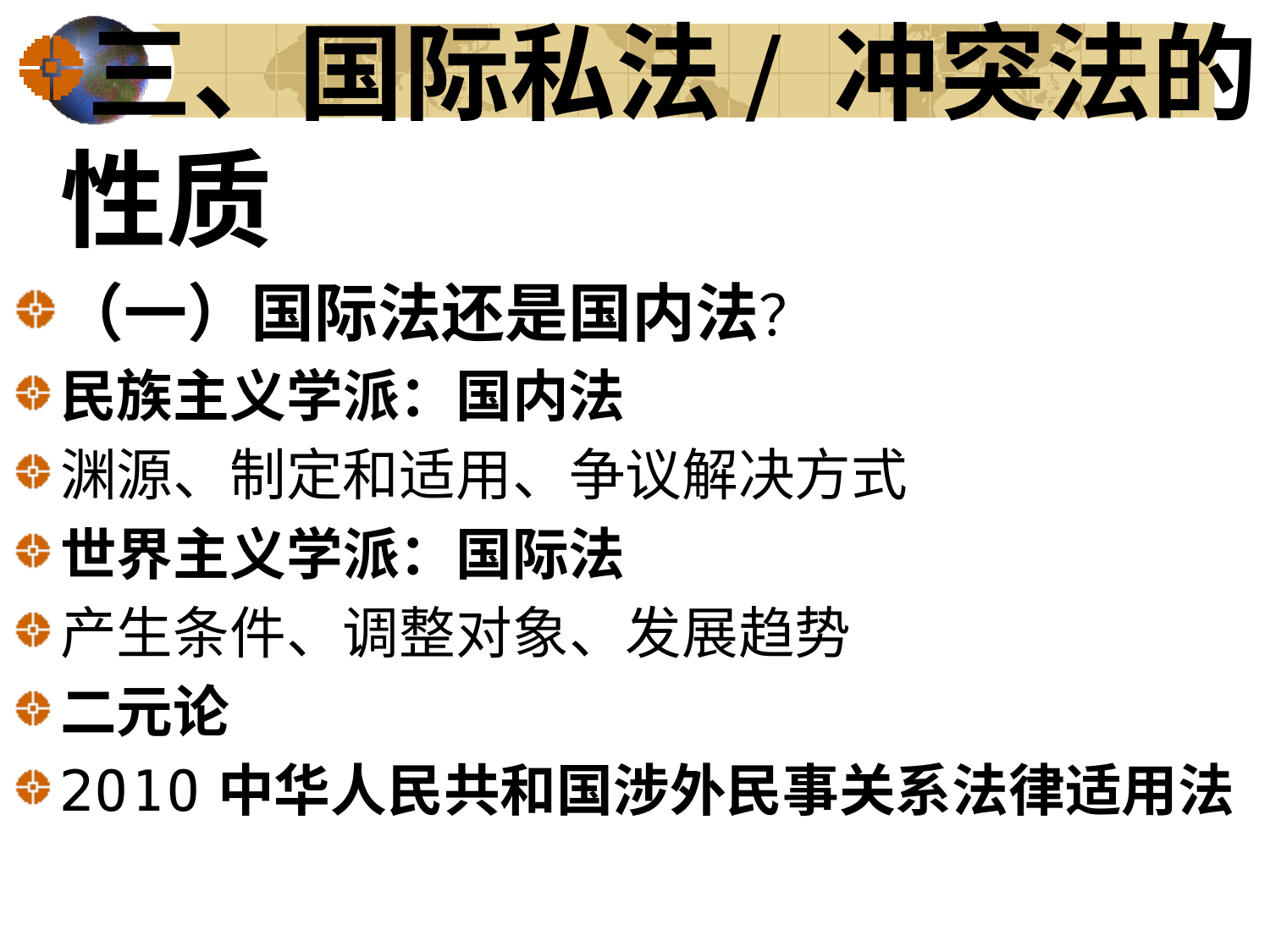

三、国际私法/冲突法的性质
（一）国际法还是国内法？
民族主义学派：国内法
渊源、制定和适用、争议解决方式
世界主义学派：国际法
产生条件、调整对象、发展趋势
二元论
2010中华人民共和国涉外民事关系法律适用法